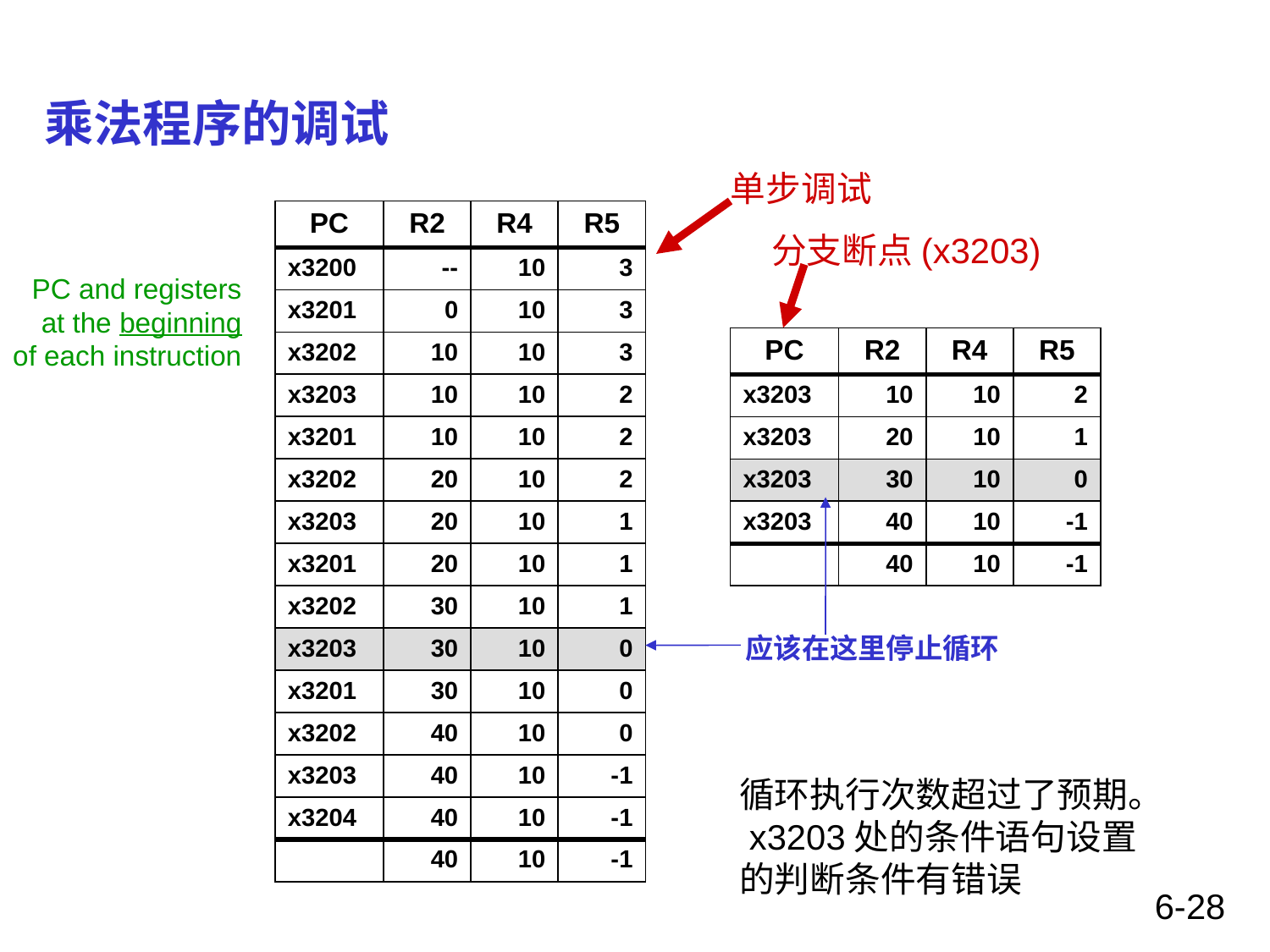

# 乘法程序的调试
单步调试
| PC | R2 | R4 | R5 |
| --- | --- | --- | --- |
| x3200 | -- | 10 | 3 |
| x3201 | 0 | 10 | 3 |
| x3202 | 10 | 10 | 3 |
| x3203 | 10 | 10 | 2 |
| x3201 | 10 | 10 | 2 |
| x3202 | 20 | 10 | 2 |
| x3203 | 20 | 10 | 1 |
| x3201 | 20 | 10 | 1 |
| x3202 | 30 | 10 | 1 |
| x3203 | 30 | 10 | 0 |
| x3201 | 30 | 10 | 0 |
| x3202 | 40 | 10 | 0 |
| x3203 | 40 | 10 | -1 |
| x3204 | 40 | 10 | -1 |
|  | 40 | 10 | -1 |

分支断点(x3203)
PC and registers
at the beginning
of each instruction

| PC | R2 | R4 | R5 |
| --- | --- | --- | --- |
| x3203 | 10 | 10 | 2 |
| x3203 | 20 | 10 | 1 |
| x3203 | 30 | 10 | 0 |
| x3203 | 40 | 10 | -1 |
|  | 40 | 10 | -1 |

应该在这里停止循环

循环执行次数超过了预期。
 x3203处的条件语句设置
的判断条件有错误
6-28